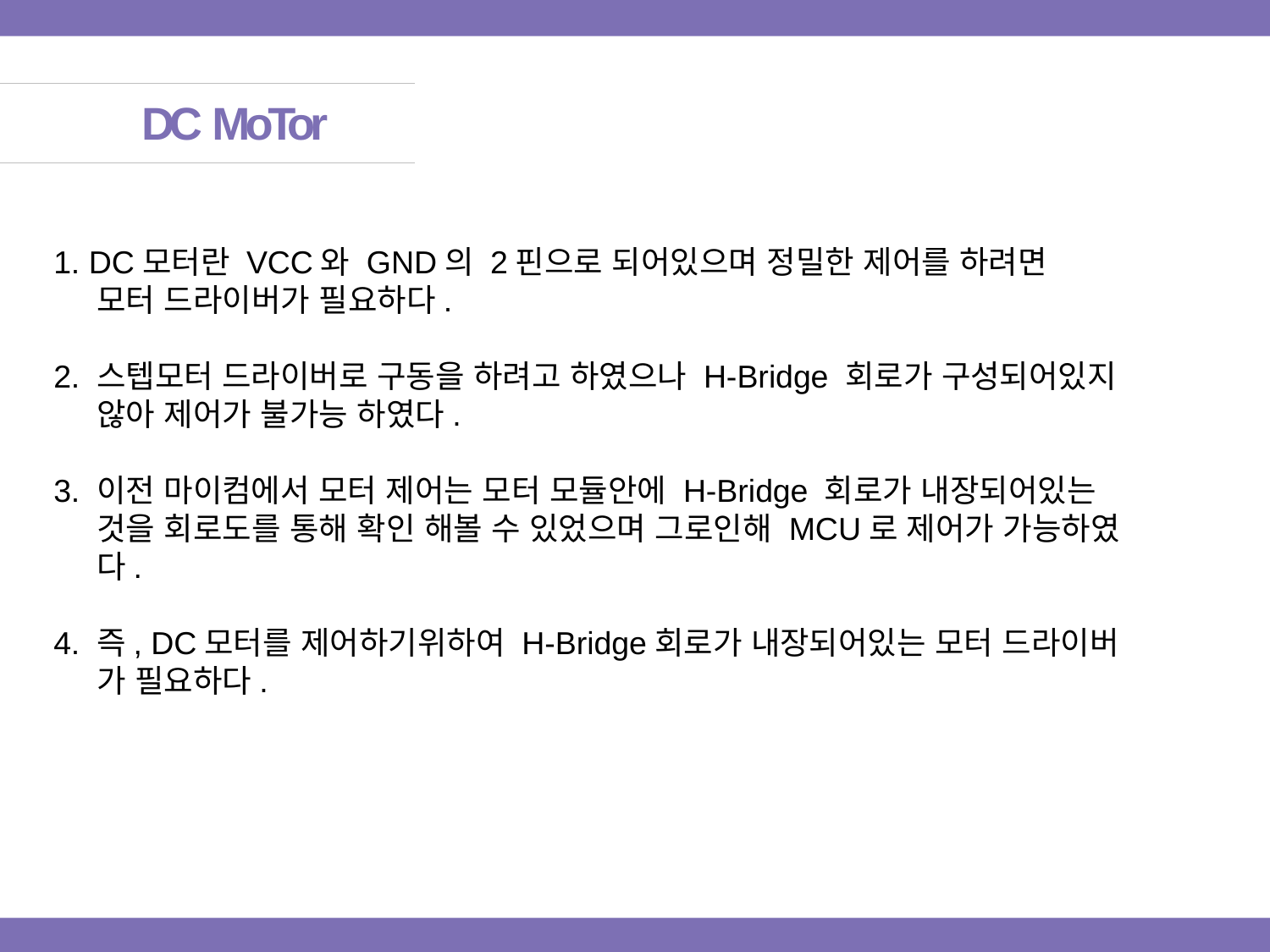

DC  MoTor
1. DC모터란 VCC와 GND의 2핀으로 되어있으며 정밀한 제어를 하려면
    모터 드라이버가 필요하다.

2. 스텝모터 드라이버로 구동을 하려고 하였으나 H-Bridge 회로가 구성되어있지
    않아 제어가 불가능 하였다.

3. 이전 마이컴에서 모터 제어는 모터 모듈안에 H-Bridge 회로가 내장되어있는
    것을 회로도를 통해 확인 해볼 수 있었으며 그로인해 MCU로 제어가 가능하였
    다.

4. 즉, DC모터를 제어하기위하여 H-Bridge회로가 내장되어있는 모터 드라이버
    가 필요하다.